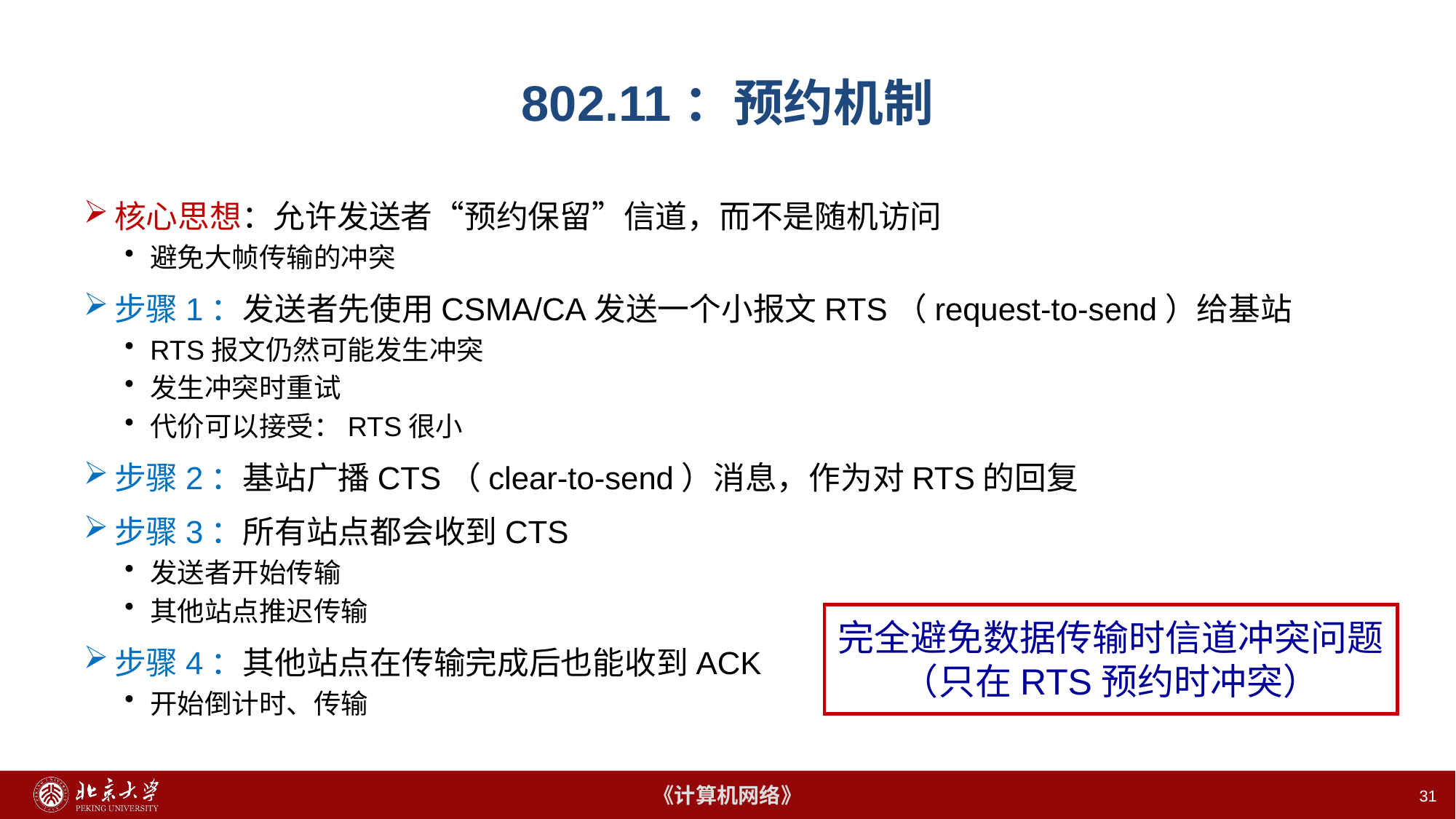

# 802.11：预约机制
核心思想：允许发送者“预约保留”信道，而不是随机访问
避免大帧传输的冲突
步骤1：发送者先使用CSMA/CA发送一个小报文RTS（request-to-send）给基站
RTS报文仍然可能发生冲突
发生冲突时重试
代价可以接受：RTS很小
步骤2：基站广播CTS（clear-to-send）消息，作为对RTS的回复
步骤3：所有站点都会收到CTS
发送者开始传输
其他站点推迟传输
步骤4：其他站点在传输完成后也能收到ACK
开始倒计时、传输

完全避免数据传输时信道冲突问题
（只在RTS预约时冲突）
31